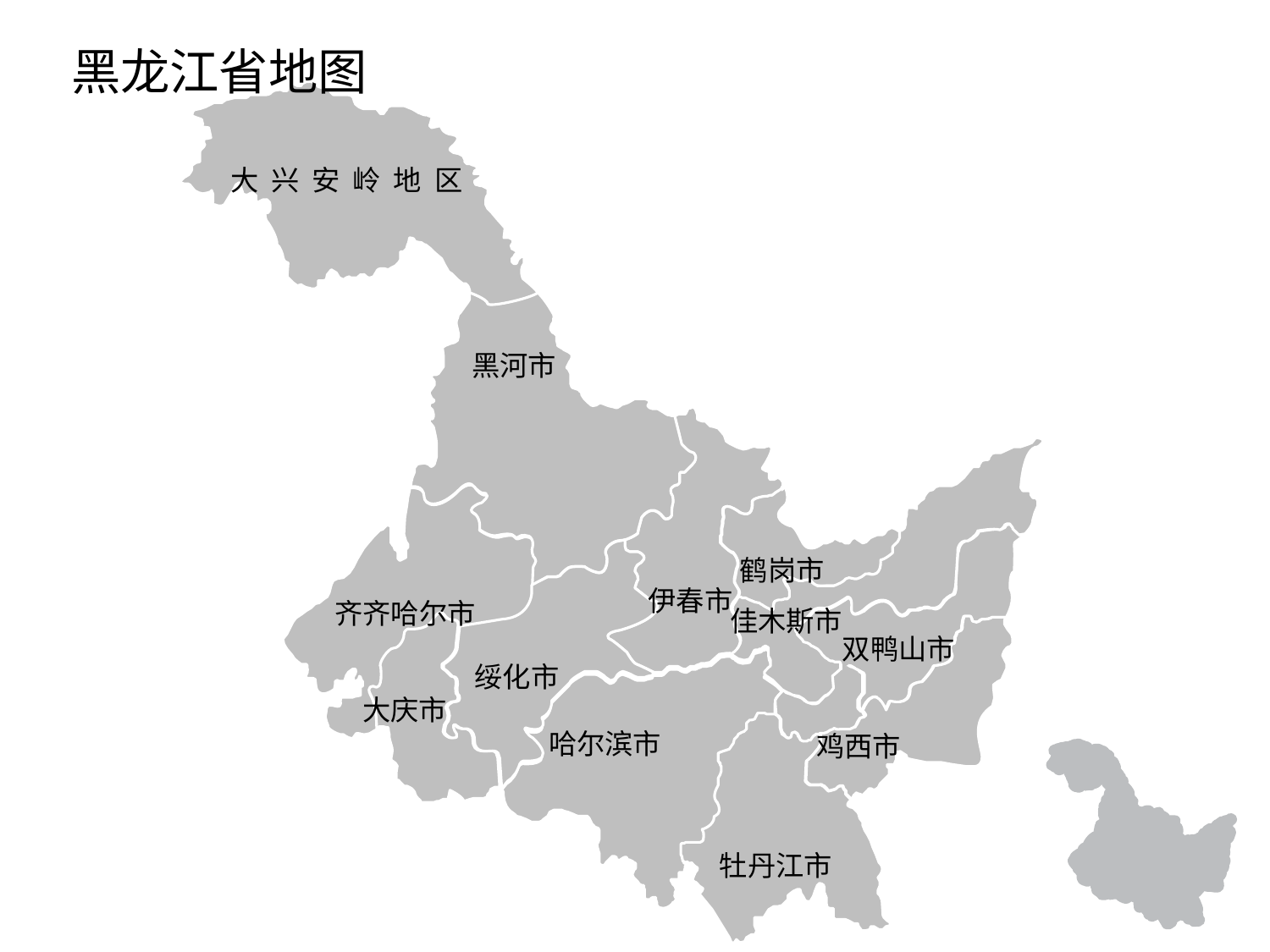

# 黑龙江省地图

大  兴  安  岭  地  区

黑河市

鹤岗市
伊春市
齐齐哈尔市
佳木斯市

双鸭山市

绥化市

大庆市

哈尔滨市
鸡西市
牡丹江市